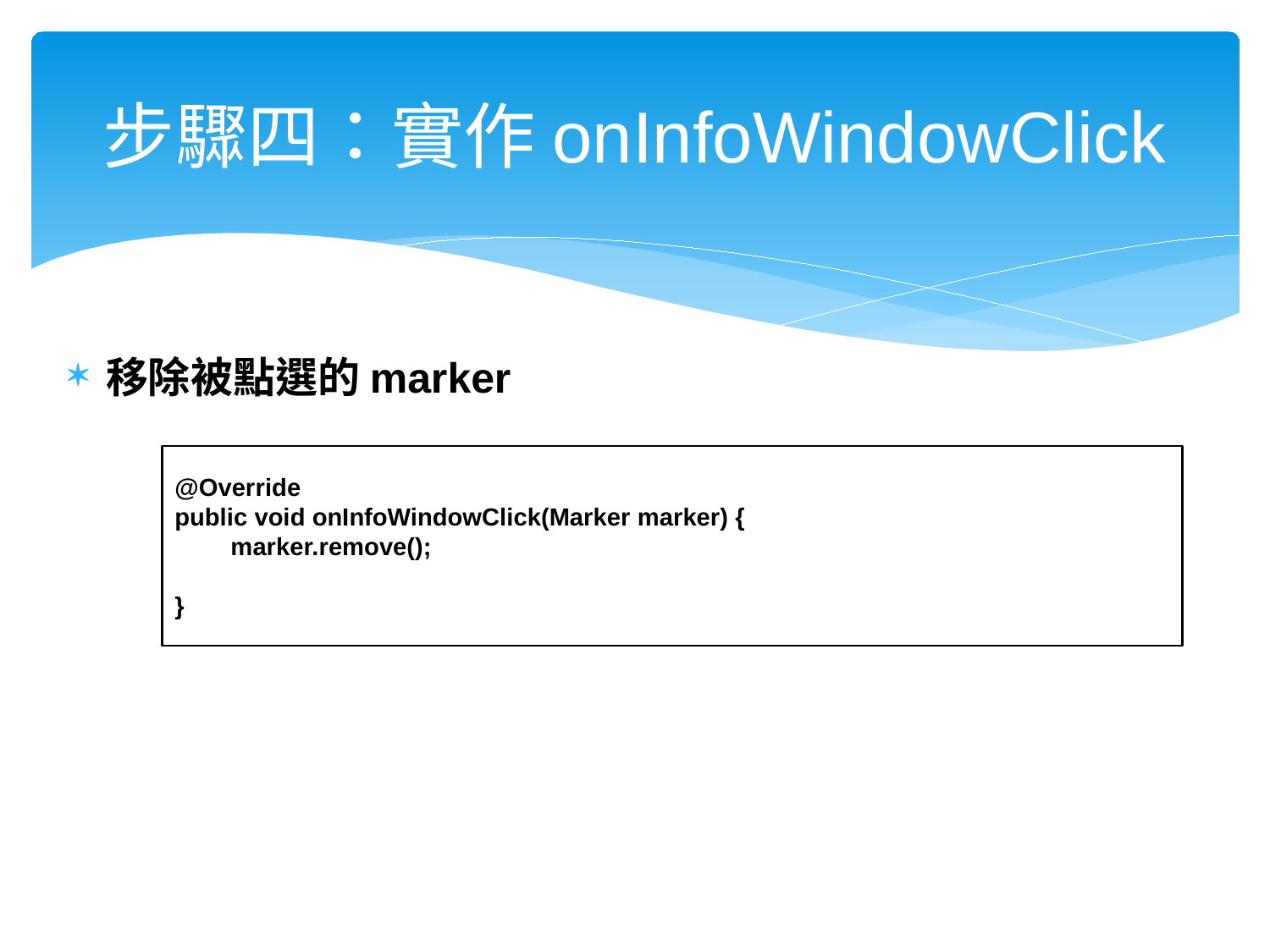

# 步驟四：實作onInfoWindowClick
移除被點選的marker
@Override
public void onInfoWindowClick(Marker marker) {
        marker.remove();

}